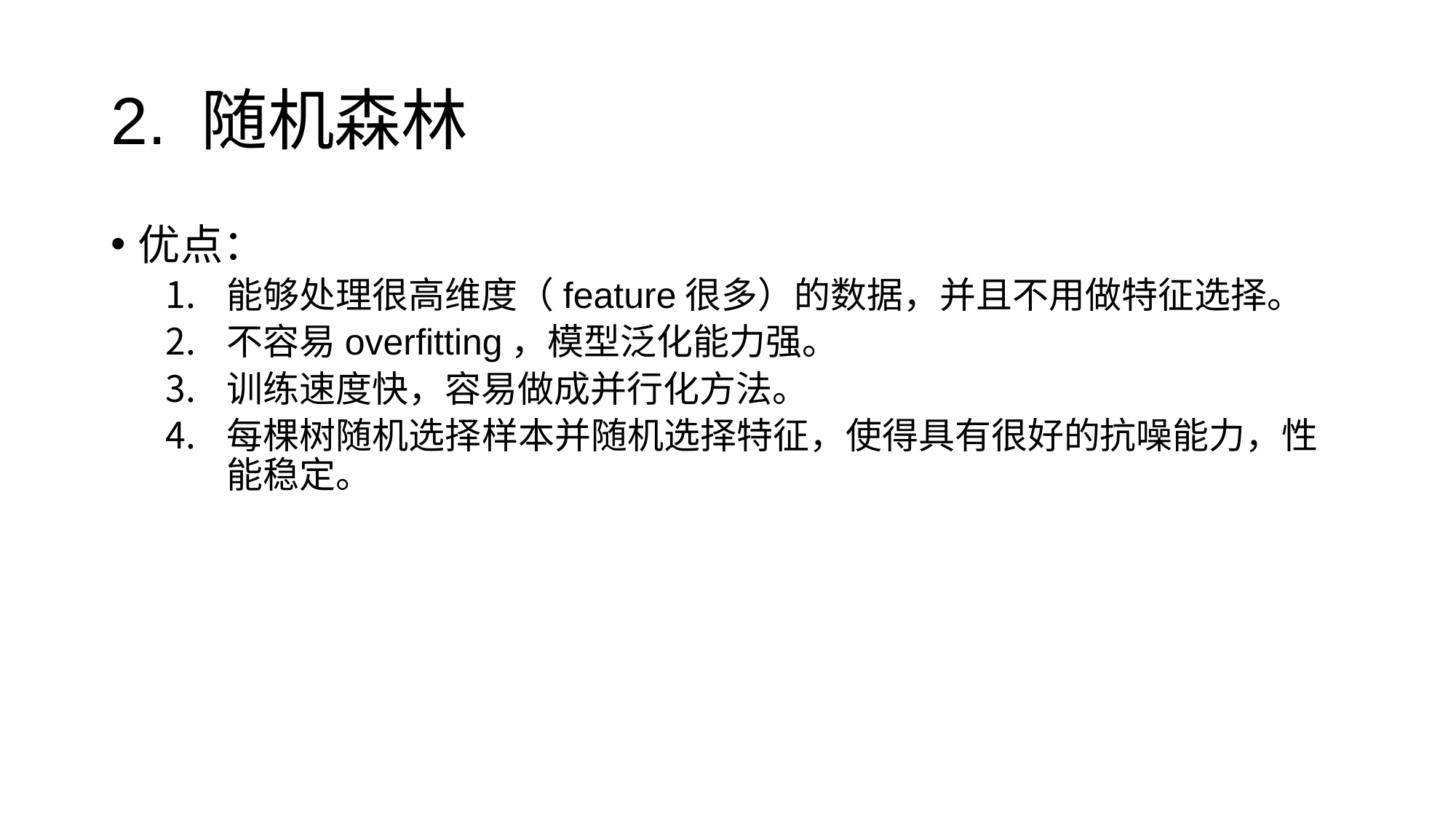

# 2. 随机森林
优点：
能够处理很高维度（feature很多）的数据，并且不用做特征选择。
不容易overfitting，模型泛化能力强。
训练速度快，容易做成并行化方法。
每棵树随机选择样本并随机选择特征，使得具有很好的抗噪能力，性能稳定。